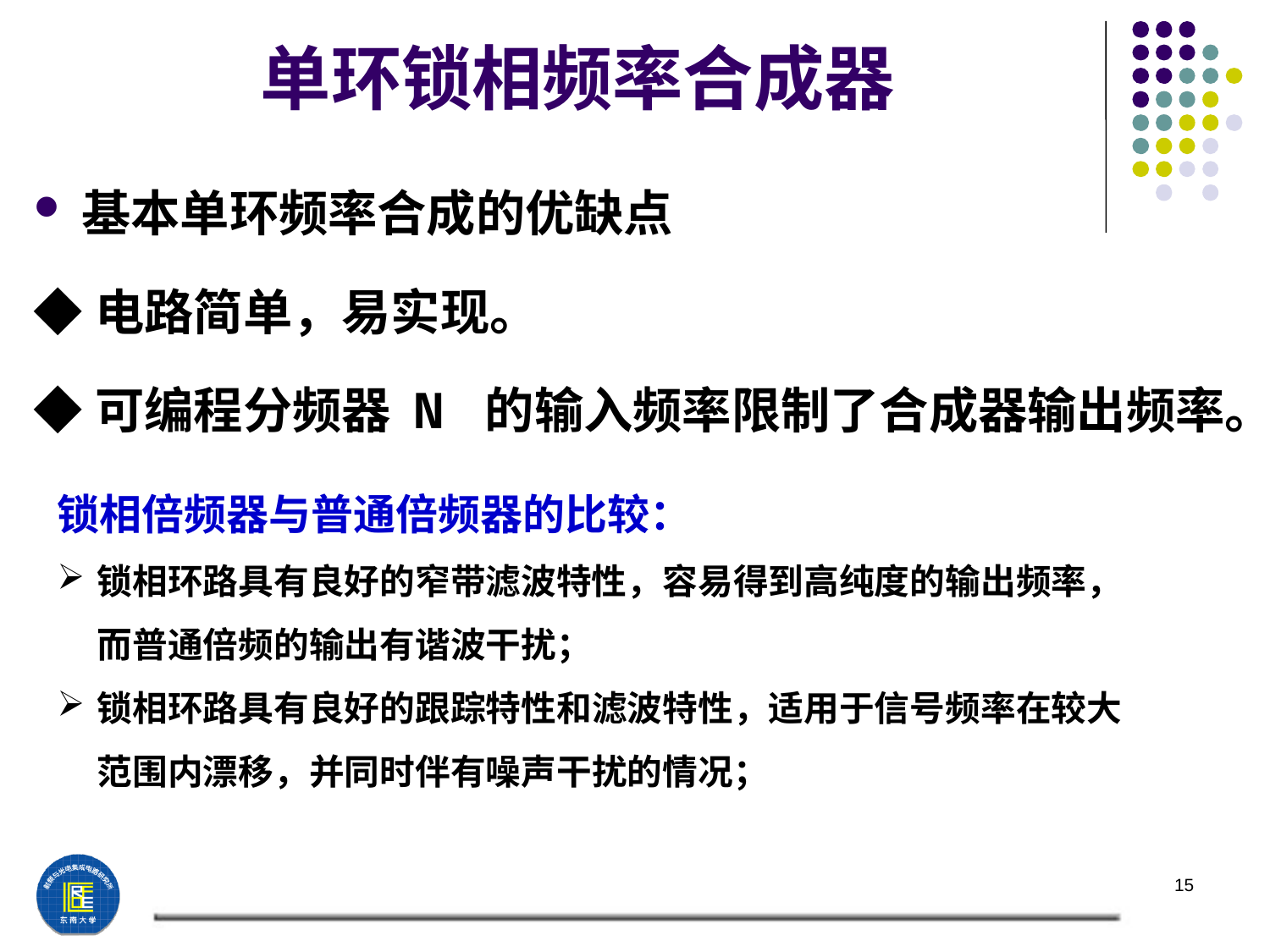

# 单环锁相频率合成器
基本单环频率合成的优缺点
◆电路简单，易实现。
◆可编程分频器 N 的输入频率限制了合成器输出频率。
锁相倍频器与普通倍频器的比较：
锁相环路具有良好的窄带滤波特性，容易得到高纯度的输出频率，而普通倍频的输出有谐波干扰；
锁相环路具有良好的跟踪特性和滤波特性，适用于信号频率在较大范围内漂移，并同时伴有噪声干扰的情况；
15